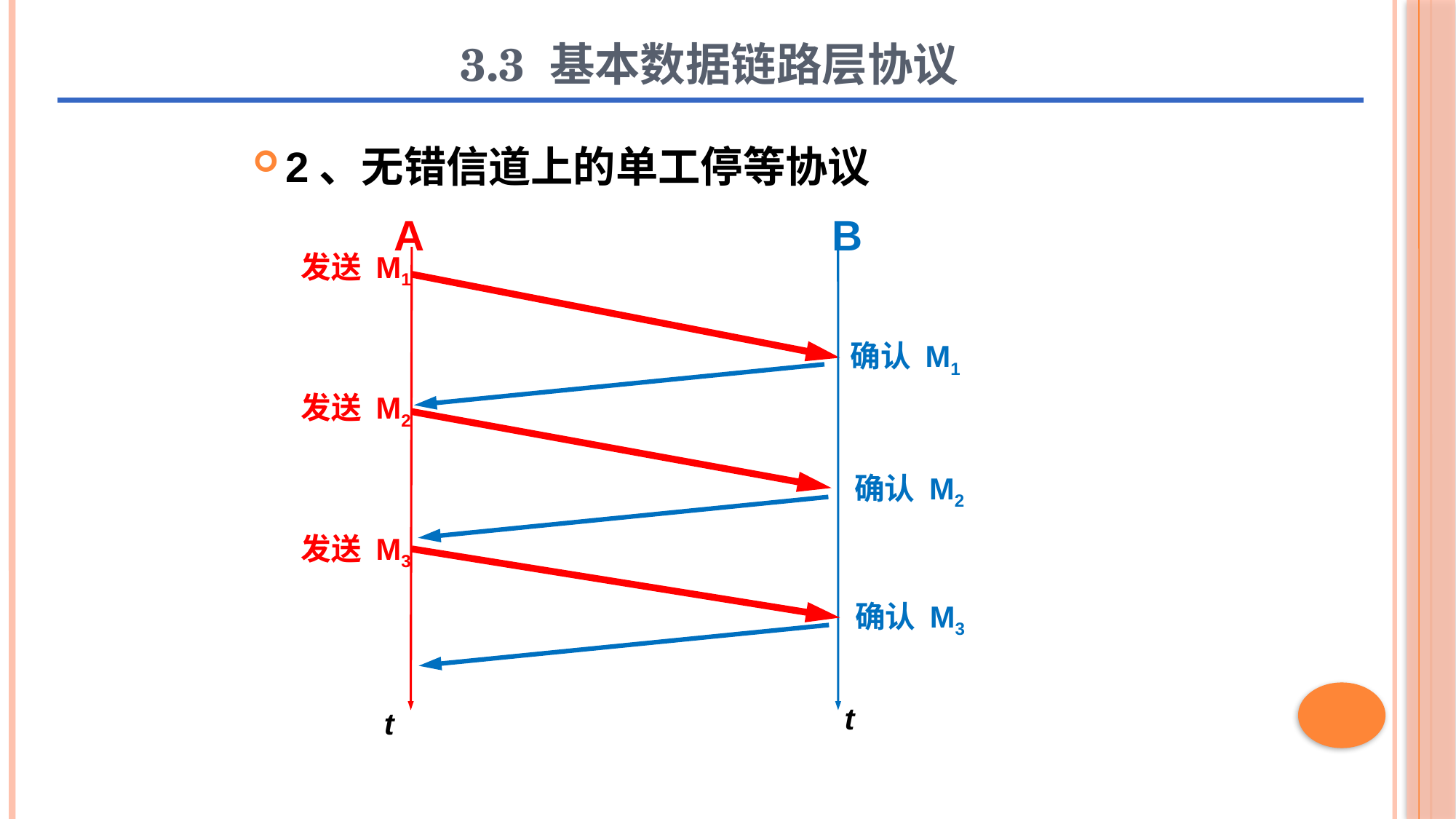

# 3.3 基本数据链路层协议
2、无错信道上的单工停等协议

A
B
发送 M1

确认 M1

发送 M2

确认 M2

发送 M3

确认 M3

t
t